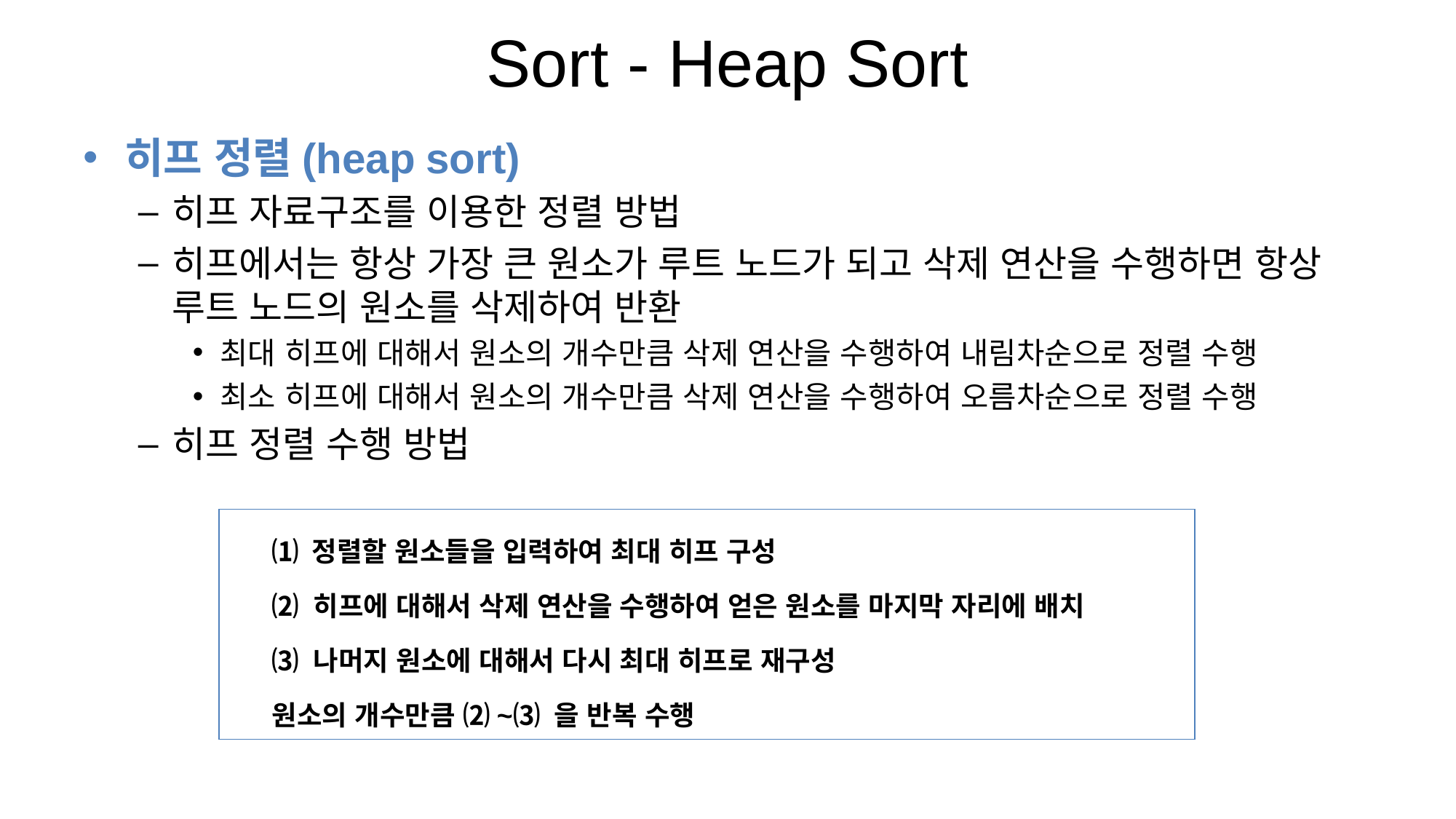

# Sort - Heap Sort
히프 정렬(heap sort)
히프 자료구조를 이용한 정렬 방법
히프에서는 항상 가장 큰 원소가 루트 노드가 되고 삭제 연산을 수행하면 항상 루트 노드의 원소를 삭제하여 반환
최대 히프에 대해서 원소의 개수만큼 삭제 연산을 수행하여 내림차순으로 정렬 수행
최소 히프에 대해서 원소의 개수만큼 삭제 연산을 수행하여 오름차순으로 정렬 수행
히프 정렬 수행 방법

⑴ 정렬할 원소들을 입력하여 최대 히프 구성
⑵ 히프에 대해서 삭제 연산을 수행하여 얻은 원소를 마지막 자리에 배치
⑶ 나머지 원소에 대해서 다시 최대 히프로 재구성
원소의 개수만큼 ⑵~⑶ 을 반복 수행